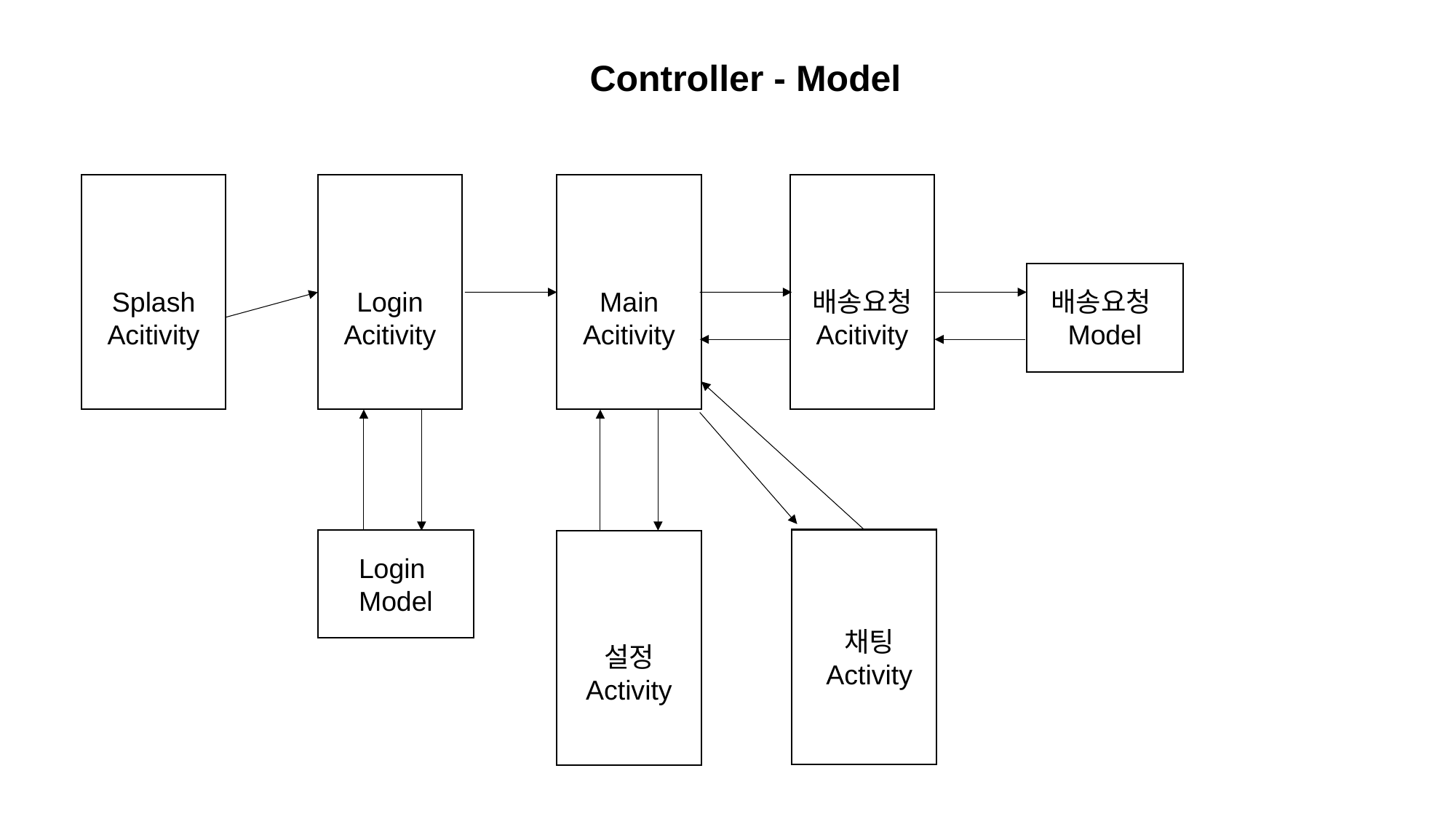

Controller - Model

Splash Acitivity

Login Acitivity

Main Acitivity

배송요청 Acitivity
배송요청
Model
Login
Model

채팅
Activity

설정 Activity